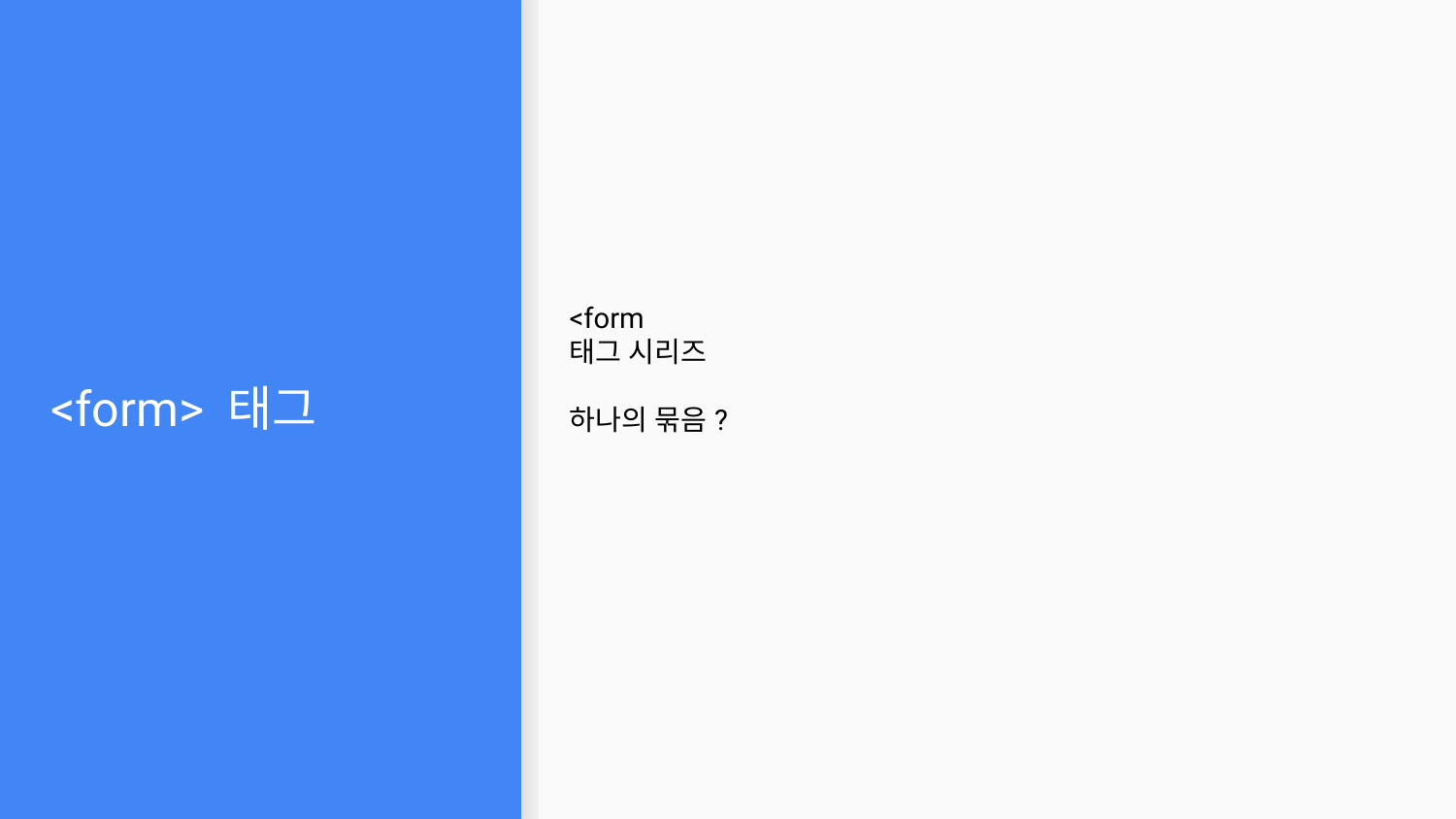

# <form> 태그
<form
태그 시리즈

하나의 묶음?